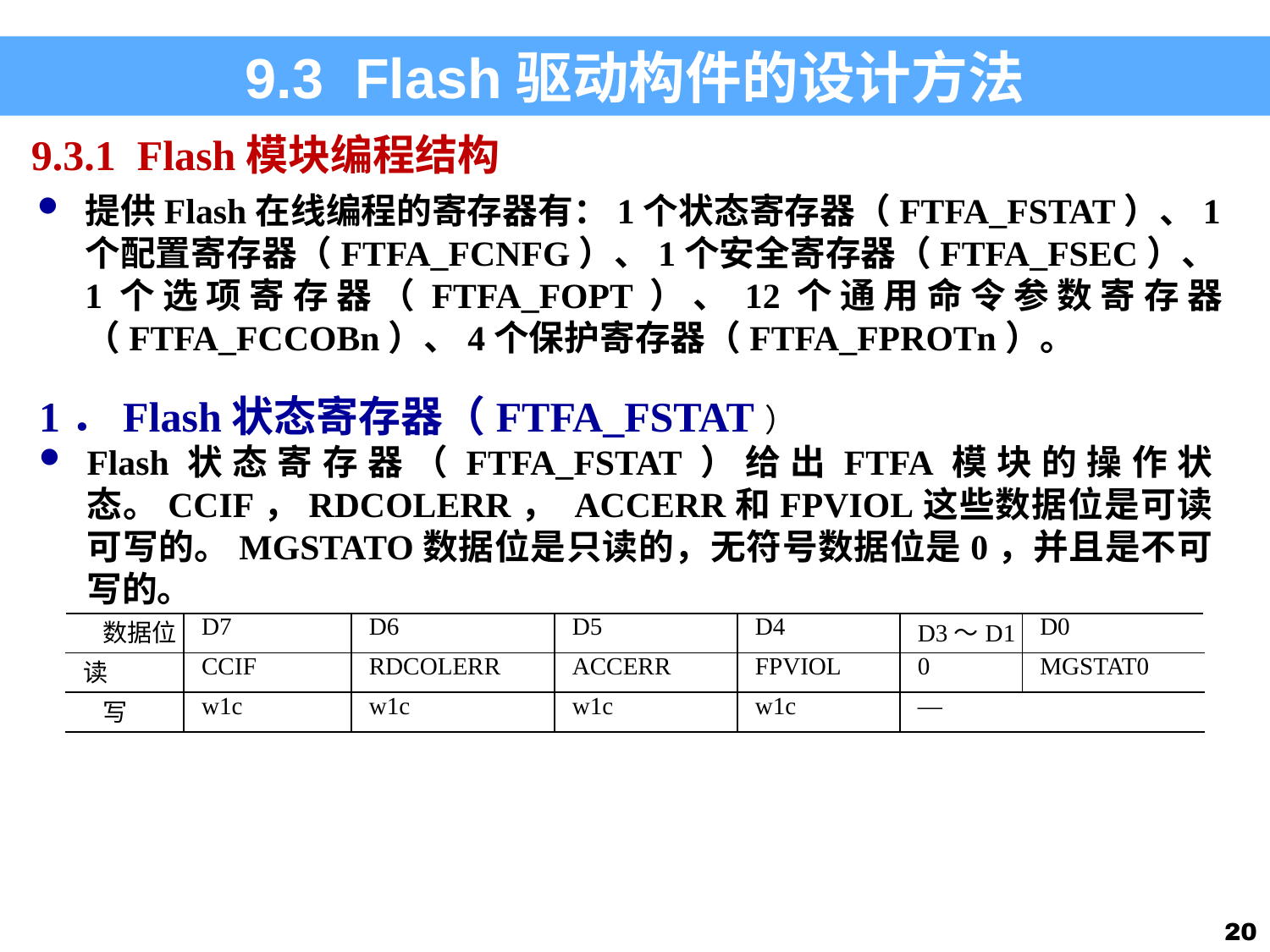

9.3  Flash驱动构件的设计方法
9.3.1  Flash模块编程结构
提供Flash在线编程的寄存器有：1个状态寄存器（FTFA_FSTAT）、1个配置寄存器（FTFA_FCNFG）、1个安全寄存器（FTFA_FSEC）、1个选项寄存器（FTFA_FOPT）、12个通用命令参数寄存器（FTFA_FCCOBn）、4个保护寄存器（FTFA_FPROTn）。
1．Flash状态寄存器（FTFA_FSTAT）
Flash状态寄存器（FTFA_FSTAT）给出FTFA模块的操作状态。CCIF，RDCOLERR， ACCERR和FPVIOL这些数据位是可读可写的。MGSTATO数据位是只读的，无符号数据位是0，并且是不可写的。

| 数据位 | D7 | D6 | D5 | D4 | D3～D1 | D0 |
| --- | --- | --- | --- | --- | --- | --- |
| 读 | CCIF | RDCOLERR | ACCERR | FPVIOL | 0 | MGSTAT0 |
| 写 | w1c | w1c | w1c | w1c | — |  |
20